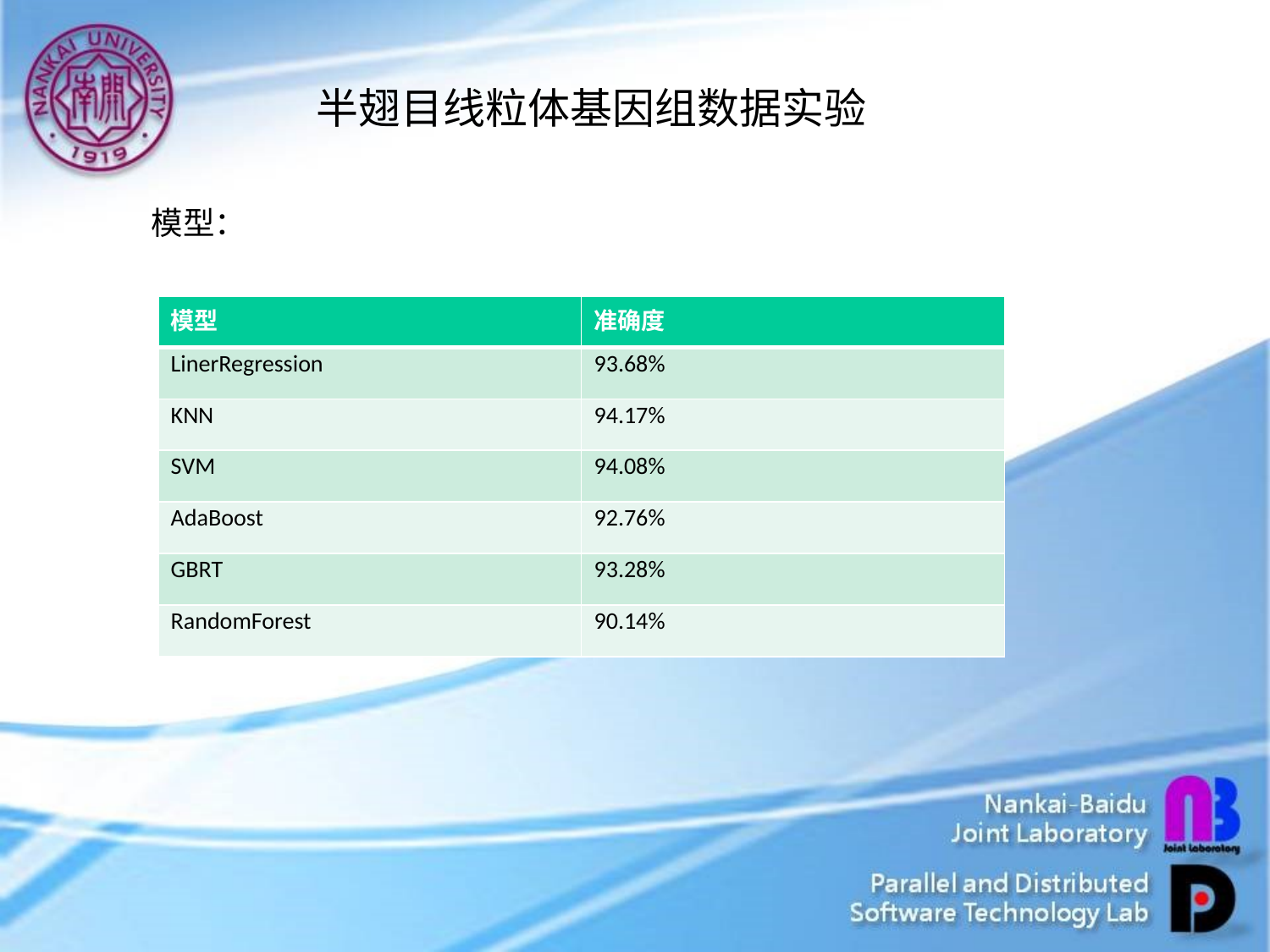

半翅目线粒体基因组数据实验
模型：

| 模型 | 准确度 |
| --- | --- |
| LinerRegression | 93.68% |
| KNN | 94.17% |
| SVM | 94.08% |
| AdaBoost | 92.76% |
| GBRT | 93.28% |
| RandomForest | 90.14% |